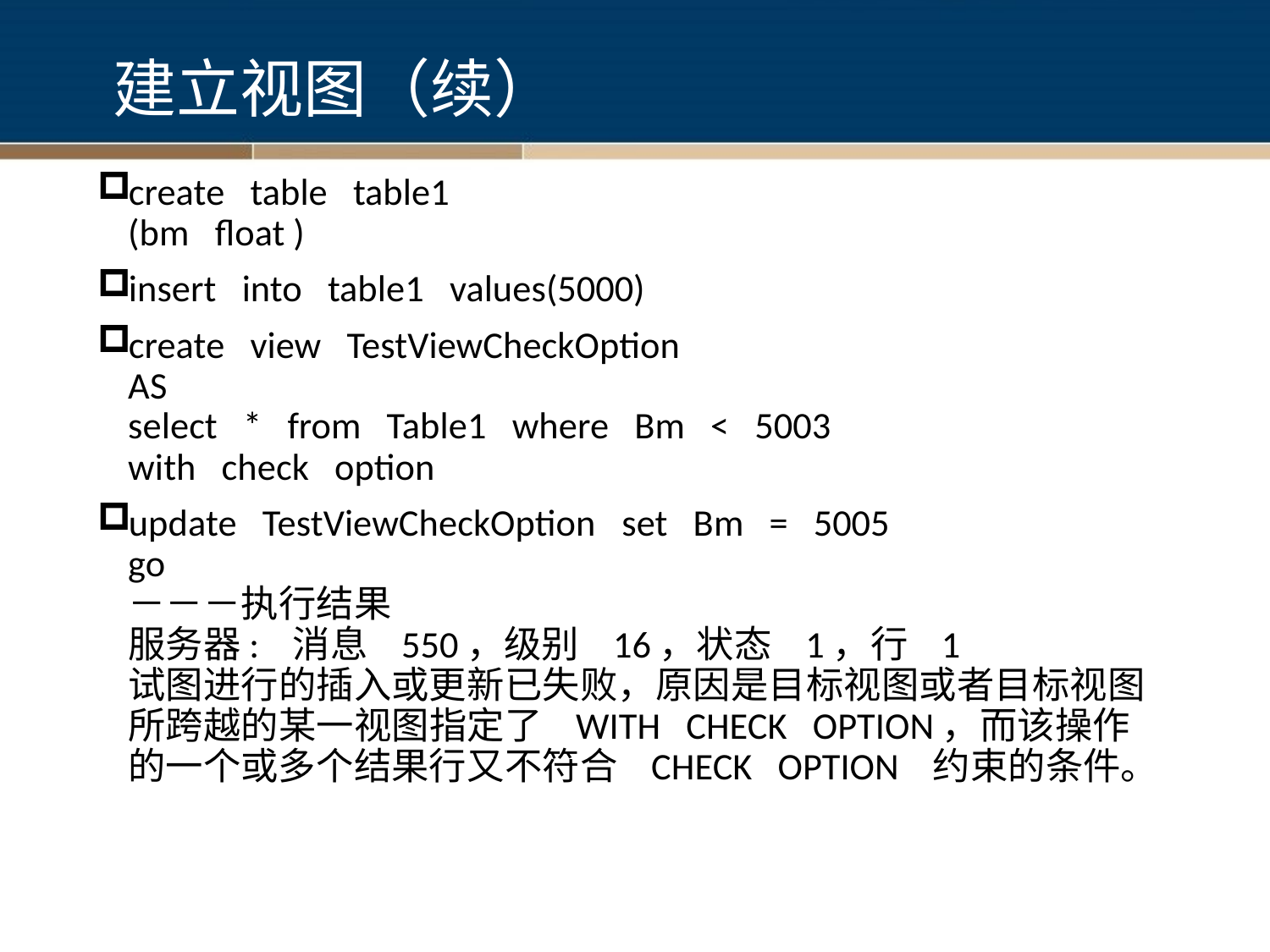

建立视图（续）
create   table   table1
(bm   float )
insert   into   table1   values(5000)
create   view   TestViewCheckOption  
AS
select   *   from   Table1   where   Bm   <   5003
with   check   option
update   TestViewCheckOption   set   Bm   =   5005  
go
－－－执行结果
服务器:   消息   550，级别   16，状态   1，行   1
试图进行的插入或更新已失败，原因是目标视图或者目标视图所跨越的某一视图指定了   WITH   CHECK   OPTION，而该操作的一个或多个结果行又不符合   CHECK   OPTION   约束的条件。